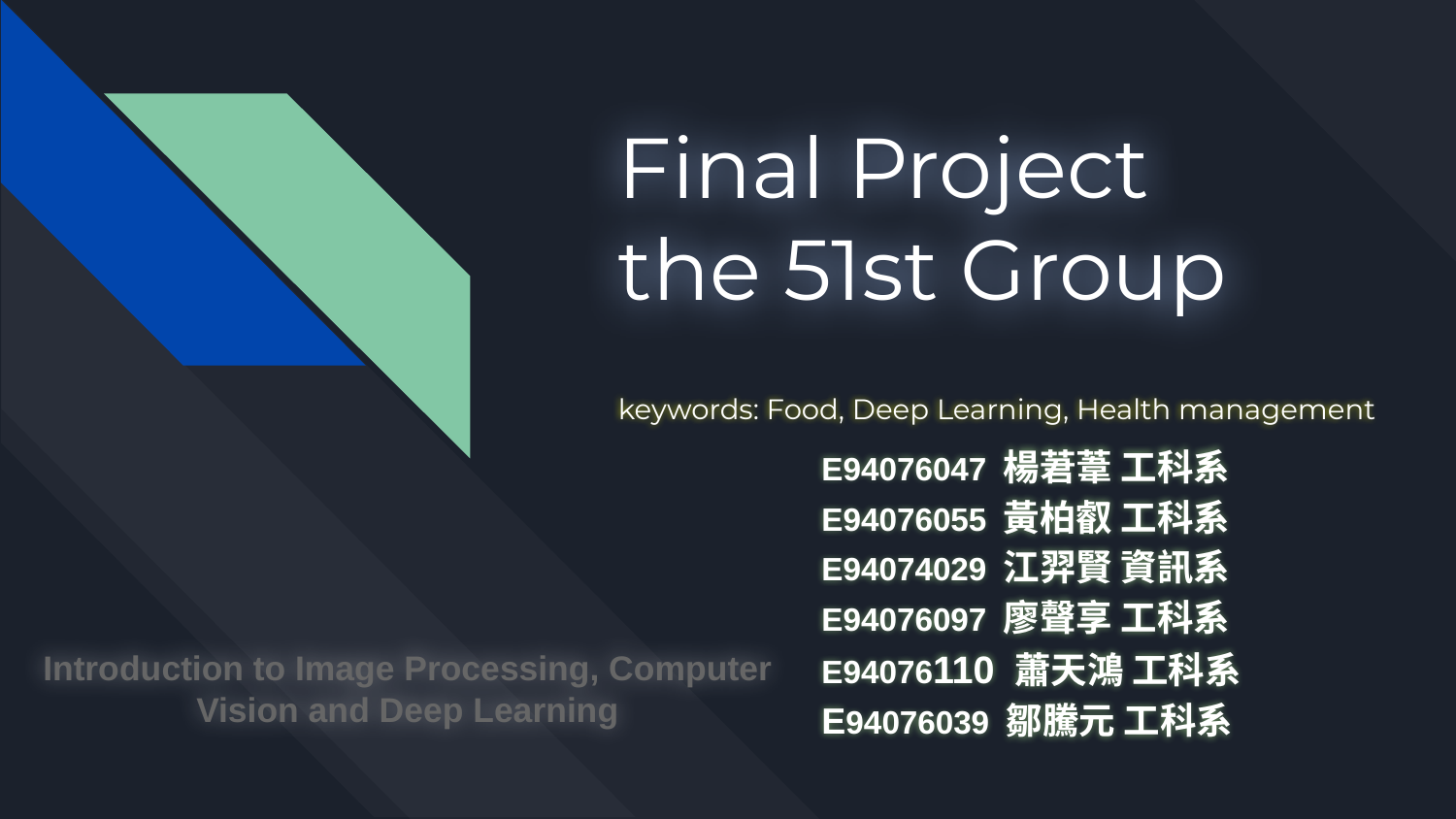

Final Project
the 51st Group
keywords: Food, Deep Learning, Health management
E94076047 楊莙葦 工科系
E94076055 黃柏叡 工科系
E94074029 江羿賢 資訊系
E94076097 廖聲享 工科系
E94076110 蕭天鴻 工科系
E94076039 鄒騰元 工科系
# Introduction to Image Processing, Computer Vision and Deep Learning